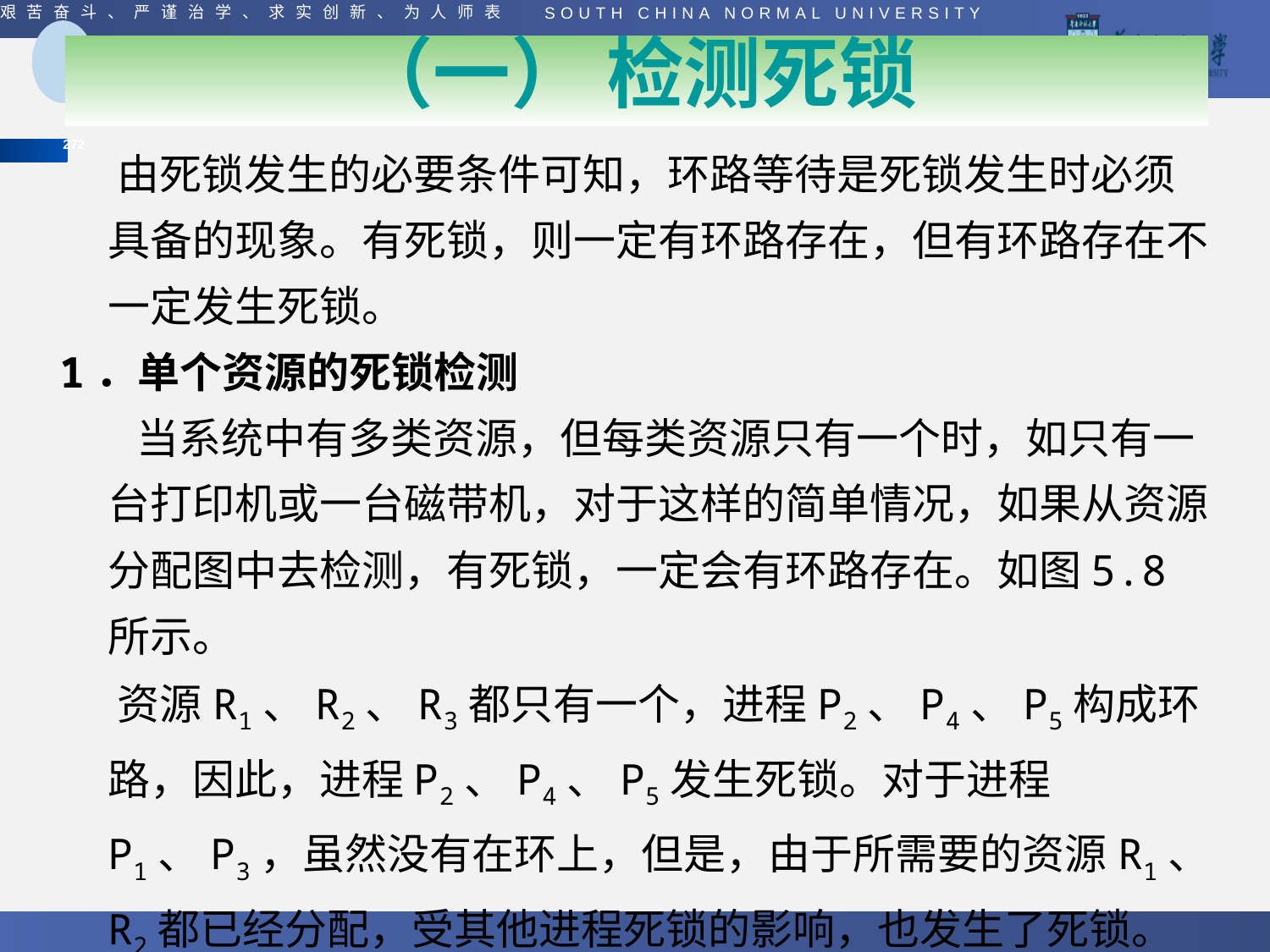

（一） 检测死锁
     由死锁发生的必要条件可知，环路等待是死锁发生时必须具备的现象。有死锁，则一定有环路存在，但有环路存在不一定发生死锁。
1．单个资源的死锁检测
       当系统中有多类资源，但每类资源只有一个时，如只有一台打印机或一台磁带机，对于这样的简单情况，如果从资源分配图中去检测，有死锁，一定会有环路存在。如图5.8所示。
     资源R1、R2、R3都只有一个，进程P2、P4、P5构成环路，因此，进程P2、P4、P5发生死锁。对于进程P1、P3，虽然没有在环上，但是，由于所需要的资源R1、R2都已经分配，受其他进程死锁的影响，也发生了死锁。

272